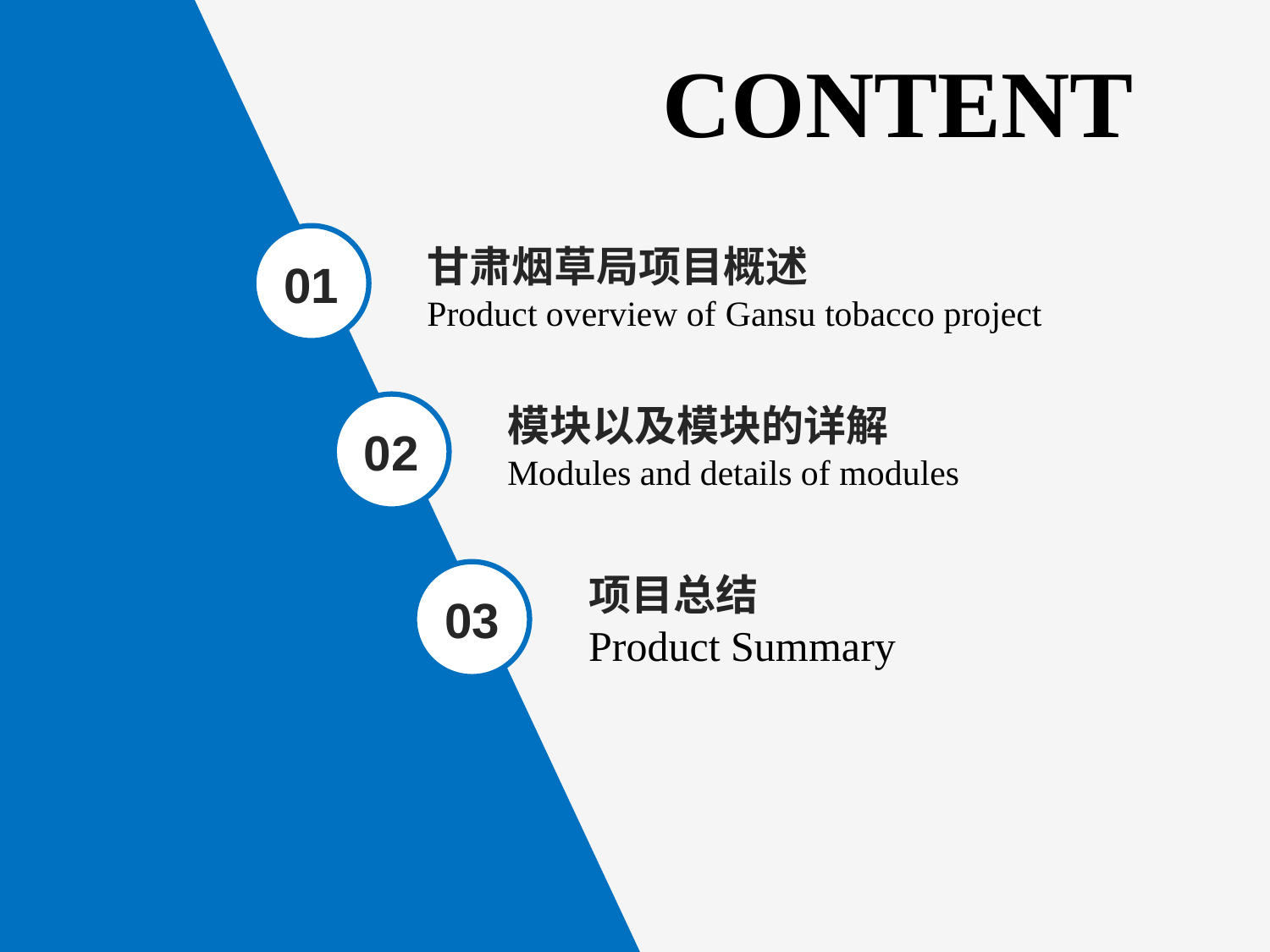

CONTENT

01
甘肃烟草局项目概述
Product overview of Gansu tobacco project
模块以及模块的详解
Modules and details of modules

02

03
项目总结
Product Summary